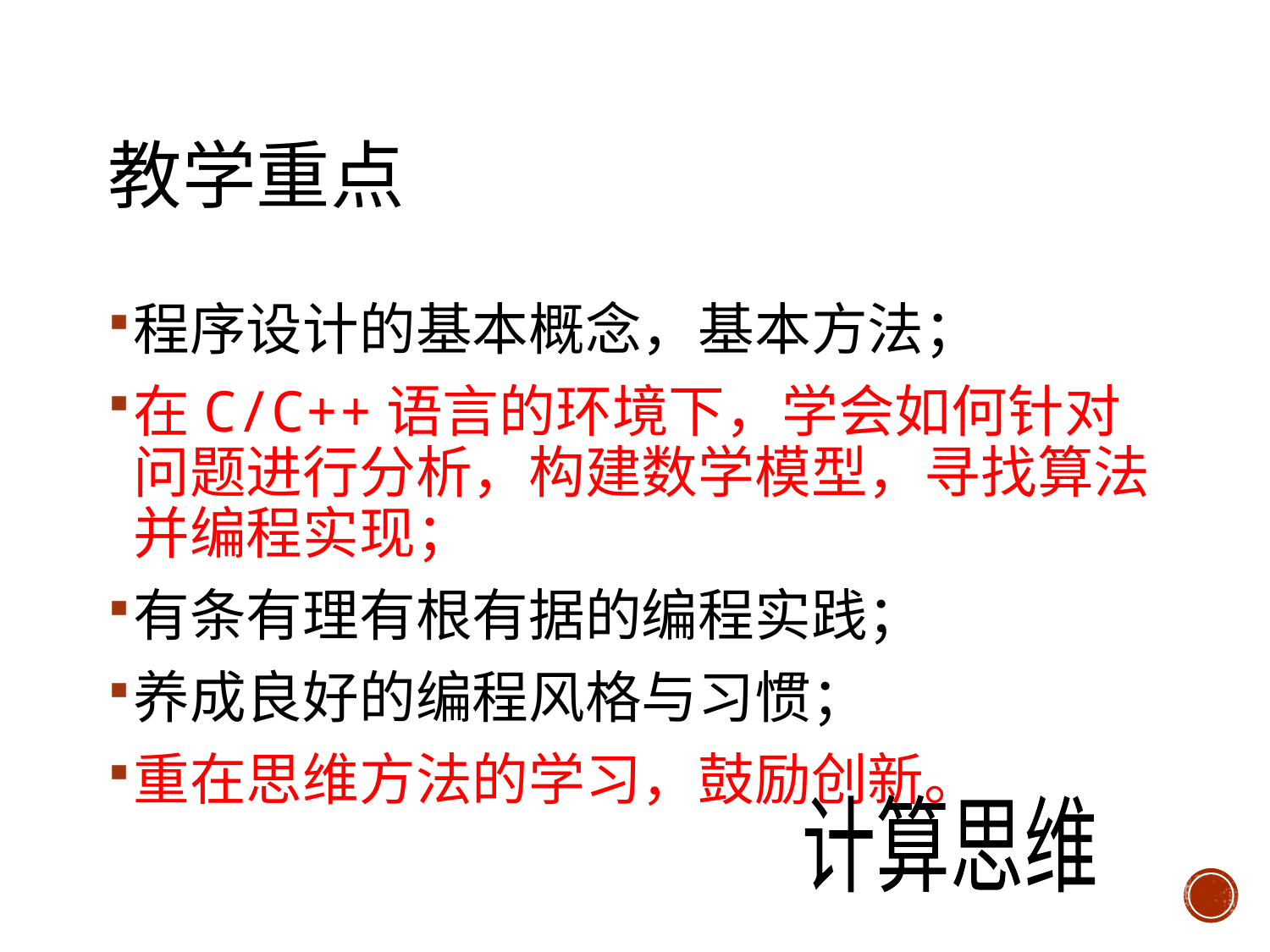

# 教学重点
程序设计的基本概念，基本方法；
在C/C++语言的环境下，学会如何针对问题进行分析，构建数学模型，寻找算法并编程实现；
有条有理有根有据的编程实践；
养成良好的编程风格与习惯；
重在思维方法的学习，鼓励创新。

计算思维